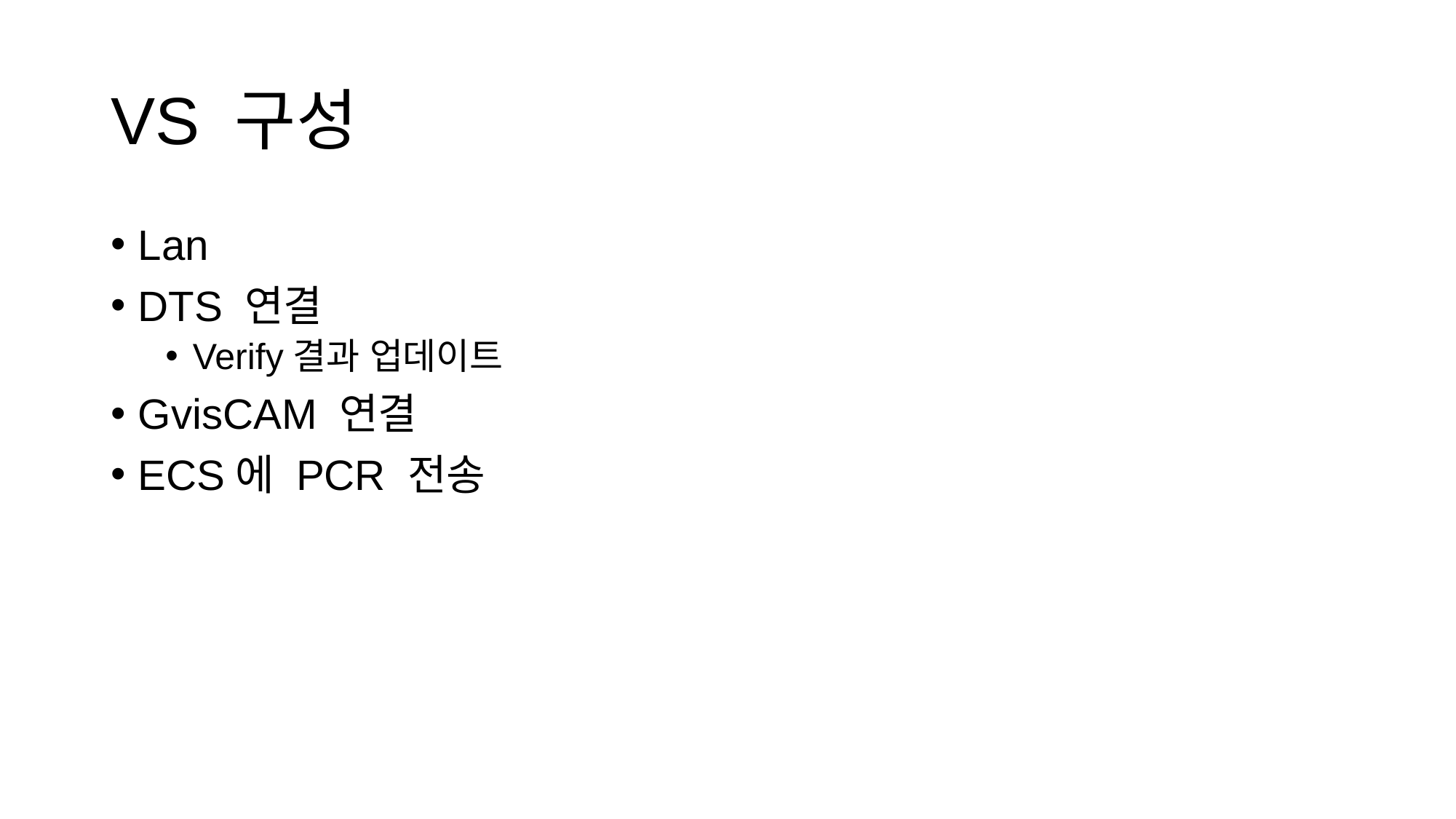

# VS 구성
Lan
DTS 연결
Verify결과 업데이트
GvisCAM 연결
ECS에 PCR 전송